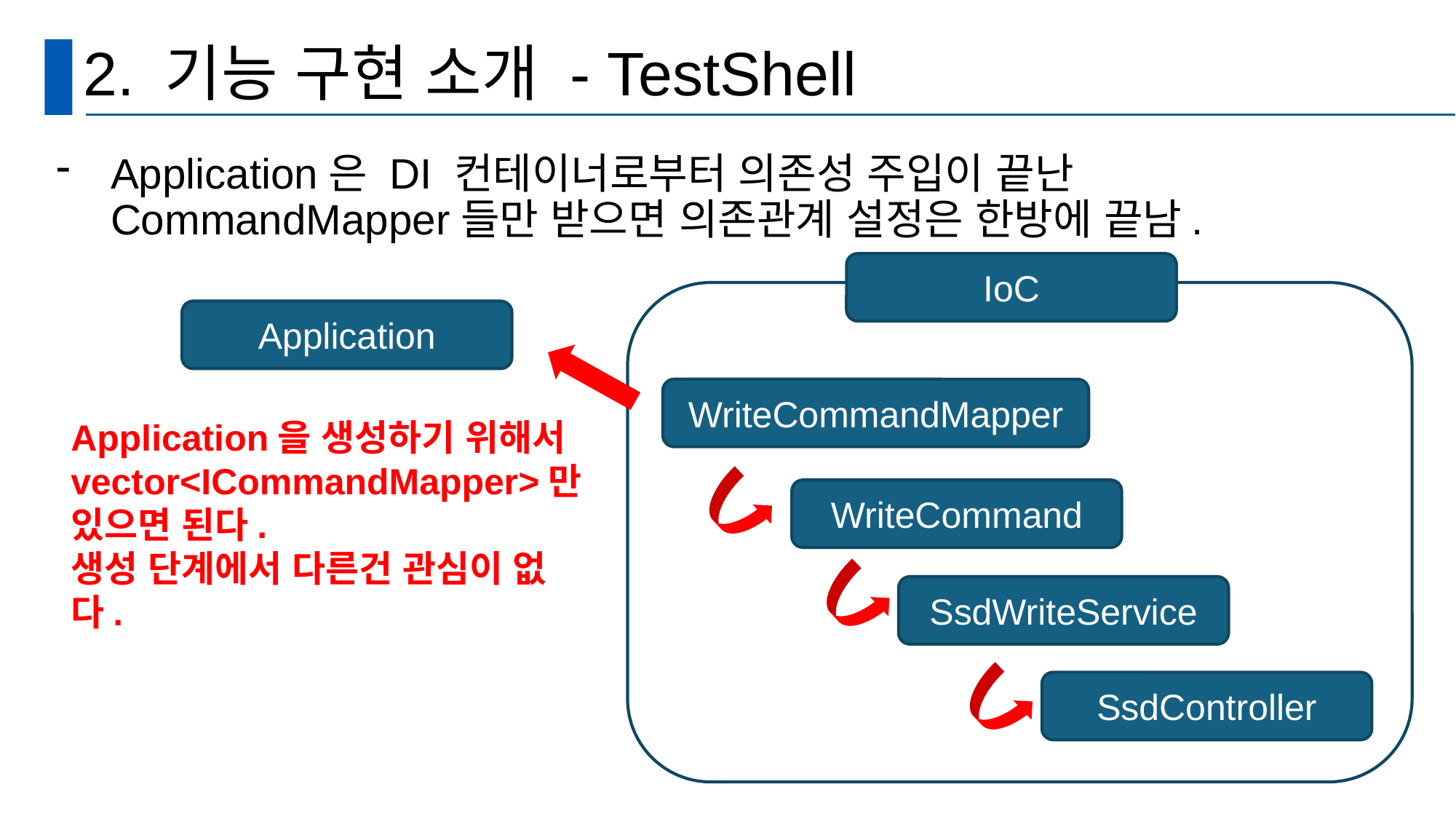

# 2. 기능 구현 소개 - TestShell
Application은 DI 컨테이너로부터 의존성 주입이 끝난 CommandMapper들만 받으면 의존관계 설정은 한방에 끝남.
IoC

Application

WriteCommandMapper
Application을 생성하기 위해서 vector<ICommandMapper>만 있으면 된다.
생성 단계에서 다른건 관심이 없다.

WriteCommand

SsdWriteService

SsdController